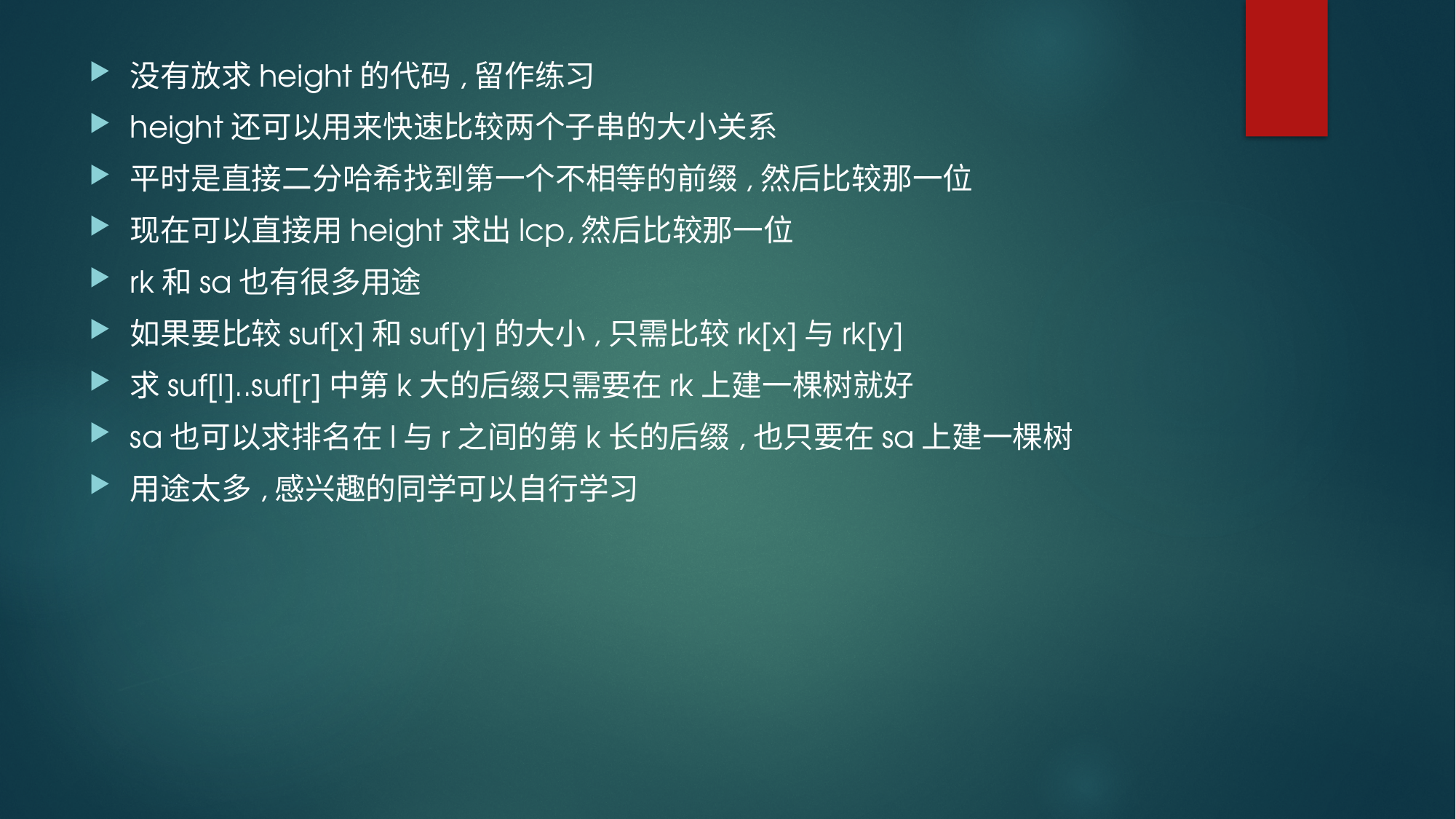

没有放求height的代码,留作练习
height还可以用来快速比较两个子串的大小关系
平时是直接二分哈希找到第一个不相等的前缀,然后比较那一位
现在可以直接用height求出lcp,然后比较那一位
rk和sa也有很多用途
如果要比较suf[x]和suf[y]的大小,只需比较rk[x]与rk[y]
求suf[l]..suf[r]中第k大的后缀只需要在rk上建一棵树就好
sa也可以求排名在l与r之间的第k长的后缀,也只要在sa上建一棵树
用途太多,感兴趣的同学可以自行学习